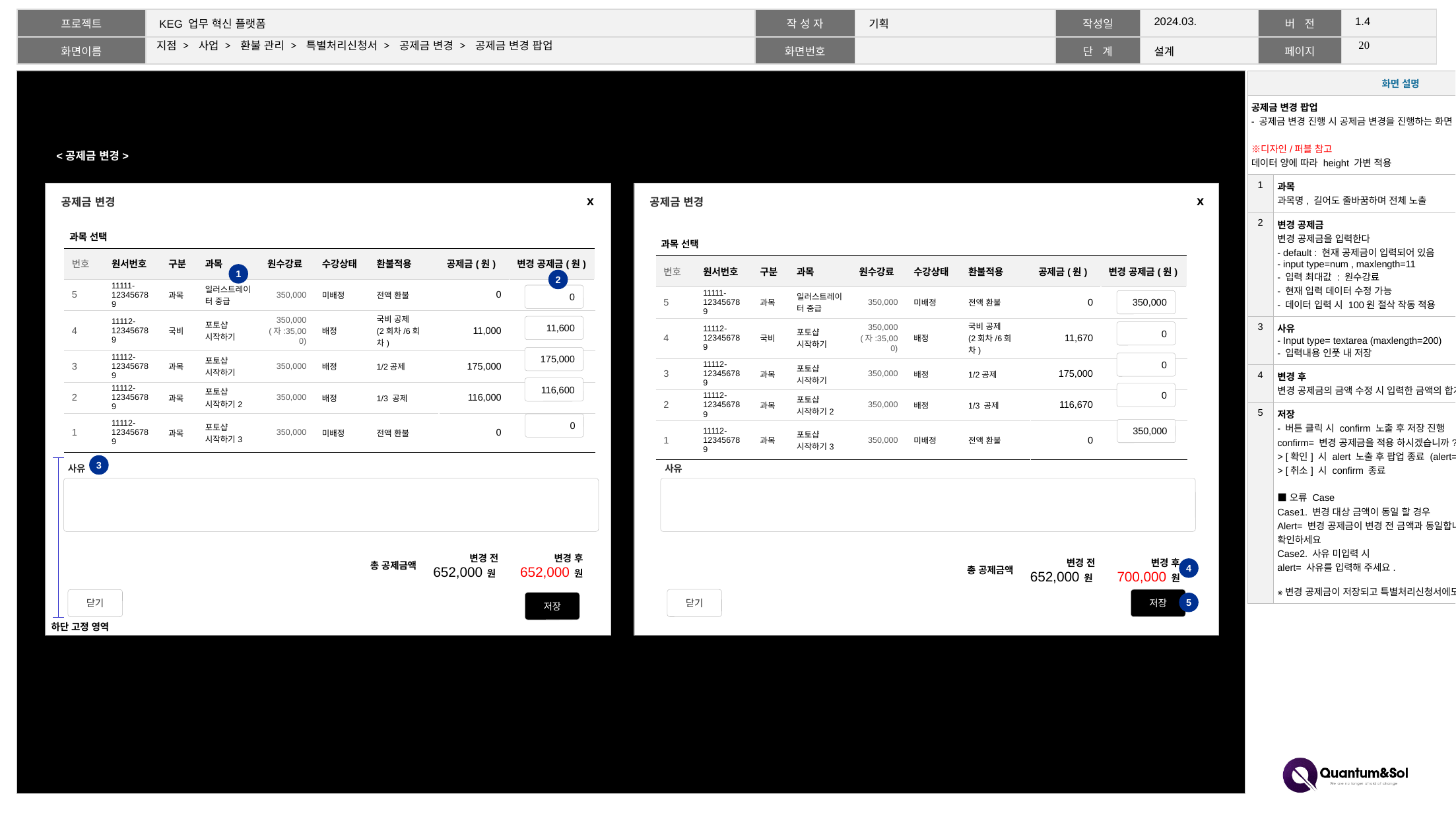

20

# 지점 > 사업 > 환불 관리 > 특별처리신청서 > 공제금 변경 > 공제금 변경 팝업
| 화면 설명 |  |
| --- | --- |
| 공제금 변경 팝업 - 공제금 변경 진행 시 공제금 변경을 진행하는 화면 ※디자인/퍼블 참고 데이터 양에 따라 height 가변 적용 |  |
| 1 | 과목 과목명, 길어도 줄바꿈하며 전체 노출 |
| 2 | 변경 공제금 변경 공제금을 입력한다 - default : 현재 공제금이 입력되어 있음 - input type=num , maxlength=11 - 입력 최대값 : 원수강료 - 현재 입력 데이터 수정 가능 - 데이터 입력 시 100원 절삭 작동 적용 |
| 3 | 사유 - Input type= textarea (maxlength=200) - 입력내용 인풋 내 저장 |
| 4 | 변경 후 변경 공제금의 금액 수정 시 입력한 금액의 합계가 적용된다 |
| 5 | 저장 - 버튼 클릭 시 confirm 노출 후 저장 진행 confirm= 변경 공제금을 적용 하시겠습니까? > [확인] 시 alert 노출 후 팝업 종료 (alert= 적용 되었습니다.) > [취소] 시 confirm 종료 ■ 오류 Case Case1. 변경 대상 금액이 동일 할 경우 Alert= 변경 공제금이 변경 전 금액과 동일합니다. 공제금을 확인하세요 Case2. 사유 미입력 시 alert= 사유를 입력해 주세요. ※변경 공제금이 저장되고 특별처리신청서에도 반영된다 |
<공제금 변경>
공제금 변경
공제금 변경
Ⅹ
Ⅹ
| 과목 선택 |  |  |  |  |  |  |  |  |
| --- | --- | --- | --- | --- | --- | --- | --- | --- |
| 번호 | 원서번호 | 구분 | 과목 | 원수강료 | 수강상태 | 환불적용 | 공제금(원) | 변경 공제금(원) |
| 5 | 11111-123456789 | 과목 | 일러스트레이터 중급 | 350,000 | 미배정 | 전액 환불 | 0 |  |
| 4 | 11112-123456789 | 국비 | 포토샵 시작하기 | 350,000 (자:35,000) | 배정 | 국비 공제 (2회차/6회차) | 11,000 |  |
| 3 | 11112-123456789 | 과목 | 포토샵 시작하기 | 350,000 | 배정 | 1/2공제 | 175,000 |  |
| 2 | 11112-123456789 | 과목 | 포토샵 시작하기2 | 350,000 | 배정 | 1/3 공제 | 116,000 |  |
| 1 | 11112-123456789 | 과목 | 포토샵 시작하기3 | 350,000 | 미배정 | 전액 환불 | 0 |  |
| 과목 선택 |  |  |  |  |  |  |  |  |
| --- | --- | --- | --- | --- | --- | --- | --- | --- |
| 번호 | 원서번호 | 구분 | 과목 | 원수강료 | 수강상태 | 환불적용 | 공제금(원) | 변경 공제금(원) |
| 5 | 11111-123456789 | 과목 | 일러스트레이터 중급 | 350,000 | 미배정 | 전액 환불 | 0 |  |
| 4 | 11112-123456789 | 국비 | 포토샵 시작하기 | 350,000 (자:35,000) | 배정 | 국비 공제 (2회차/6회차) | 11,670 |  |
| 3 | 11112-123456789 | 과목 | 포토샵 시작하기 | 350,000 | 배정 | 1/2공제 | 175,000 |  |
| 2 | 11112-123456789 | 과목 | 포토샵 시작하기2 | 350,000 | 배정 | 1/3 공제 | 116,670 |  |
| 1 | 11112-123456789 | 과목 | 포토샵 시작하기3 | 350,000 | 미배정 | 전액 환불 | 0 |  |
1
2
0
350,000
11,600
0
175,000
0
116,600
0
0
350,000
사유
사유
3

|  | 총 공제금액 | 변경 전 652,000 원 | 변경 후 652,000 원 |
| --- | --- | --- | --- |
|  | 총 공제금액 | 변경 전 652,000 원 | 변경 후 700,000 원 |
| --- | --- | --- | --- |
4
닫기
저장
닫기
저장
5
하단 고정 영역